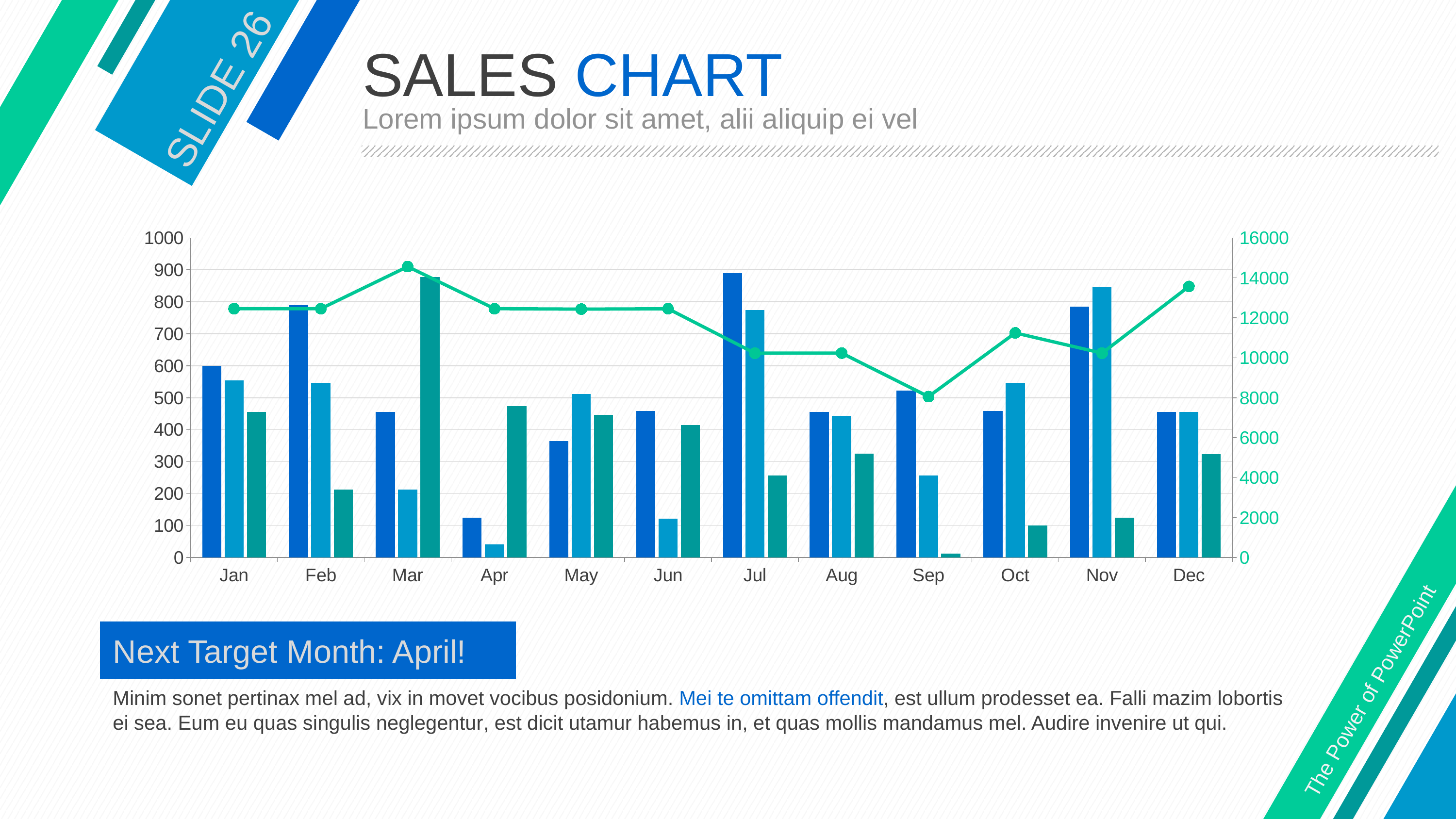

# SALES CHART
SLIDE 26
Lorem ipsum dolor sit amet, alii aliquip ei vel

### Chart

| Category | 系列 1 | 系列 2 | 系列 22 | 系列 3 |
|---|---|---|---|---|
| Jan | 600.0 | 554.0 | 456.0 | 12456.0 |
| Feb | 789.0 | 546.0 | 212.0 | 12457.0 |
| Mar | 456.0 | 212.0 | 877.0 | 14563.0 |
| Apr | 125.0 | 42.0 | 474.0 | 12458.0 |
| May | 365.0 | 512.0 | 447.0 | 12436.0 |
| Jun | 458.0 | 122.0 | 414.0 | 12453.0 |
| Jul | 889.0 | 775.0 | 256.0 | 10231.0 |
| Aug | 456.0 | 444.0 | 325.0 | 10235.0 |
| Sep | 523.0 | 256.0 | 13.0 | 8056.0 |
| Oct | 458.0 | 546.0 | 100.0 | 11245.0 |
| Nov | 785.0 | 845.0 | 124.0 | 10230.0 |
| Dec | 456.0 | 455.0 | 323.0 | 13569.0 |
The Power of PowerPoint
Next Target Month: April!
Minim sonet pertinax mel ad, vix in movet vocibus posidonium. Mei te omittam offendit, est ullum prodesset ea. Falli mazim lobortis ei sea. Eum eu quas singulis neglegentur, est dicit utamur habemus in, et quas mollis mandamus mel. Audire invenire ut qui.